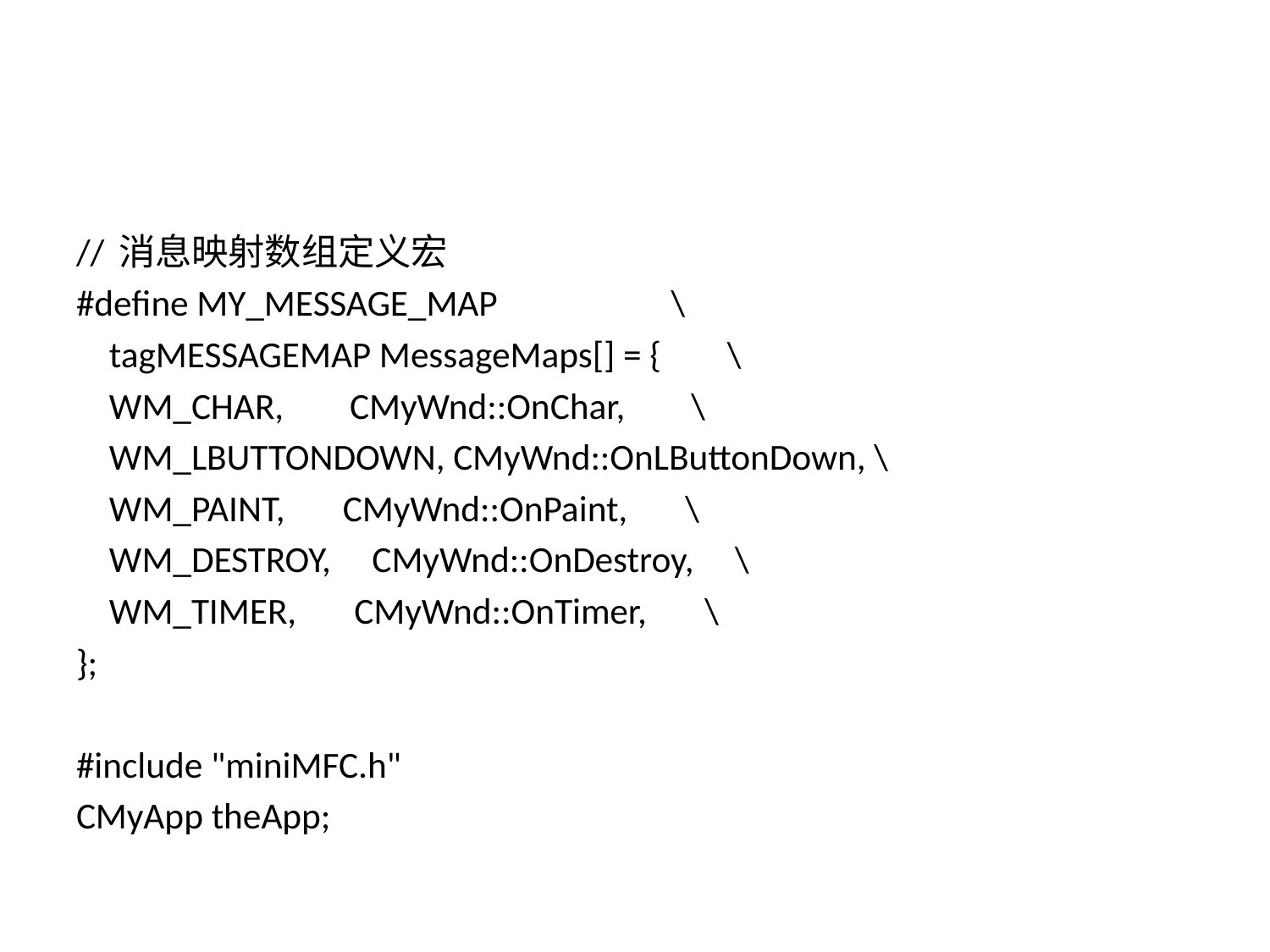

// 消息映射数组定义宏
#define MY_MESSAGE_MAP                     \
    tagMESSAGEMAP MessageMaps[] = {        \
    WM_CHAR,        CMyWnd::OnChar,        \
    WM_LBUTTONDOWN, CMyWnd::OnLButtonDown, \
    WM_PAINT,       CMyWnd::OnPaint,       \
    WM_DESTROY,     CMyWnd::OnDestroy,     \
    WM_TIMER,       CMyWnd::OnTimer,       \
};

#include "miniMFC.h"
CMyApp theApp;